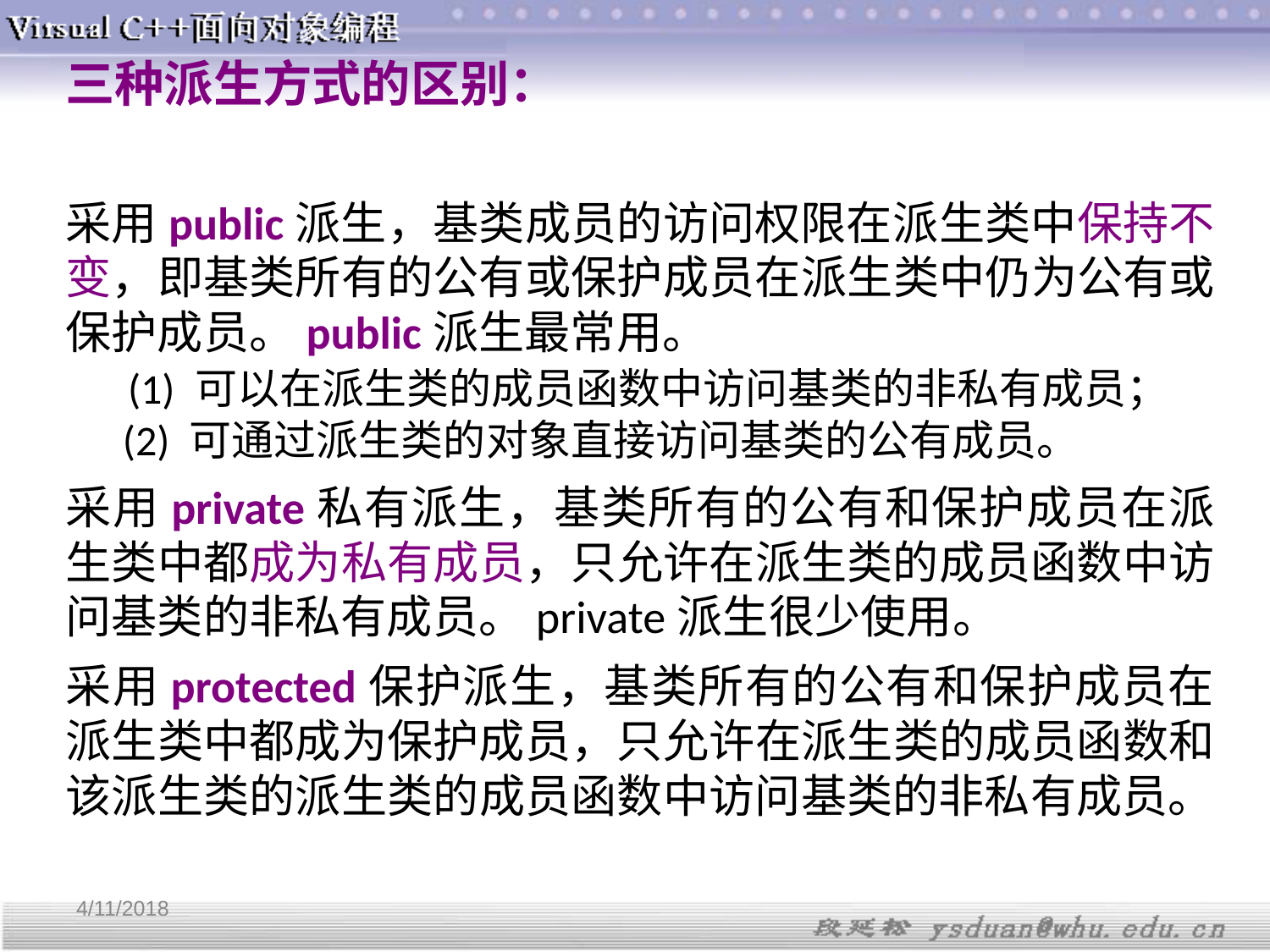

三种派生方式的区别：
采用public派生，基类成员的访问权限在派生类中保持不变，即基类所有的公有或保护成员在派生类中仍为公有或保护成员。public派生最常用。
      (1) 可以在派生类的成员函数中访问基类的非私有成员；
      (2) 可通过派生类的对象直接访问基类的公有成员。
采用private私有派生，基类所有的公有和保护成员在派生类中都成为私有成员，只允许在派生类的成员函数中访问基类的非私有成员。private派生很少使用。
采用protected保护派生，基类所有的公有和保护成员在派生类中都成为保护成员，只允许在派生类的成员函数和该派生类的派生类的成员函数中访问基类的非私有成员。
4/11/2018